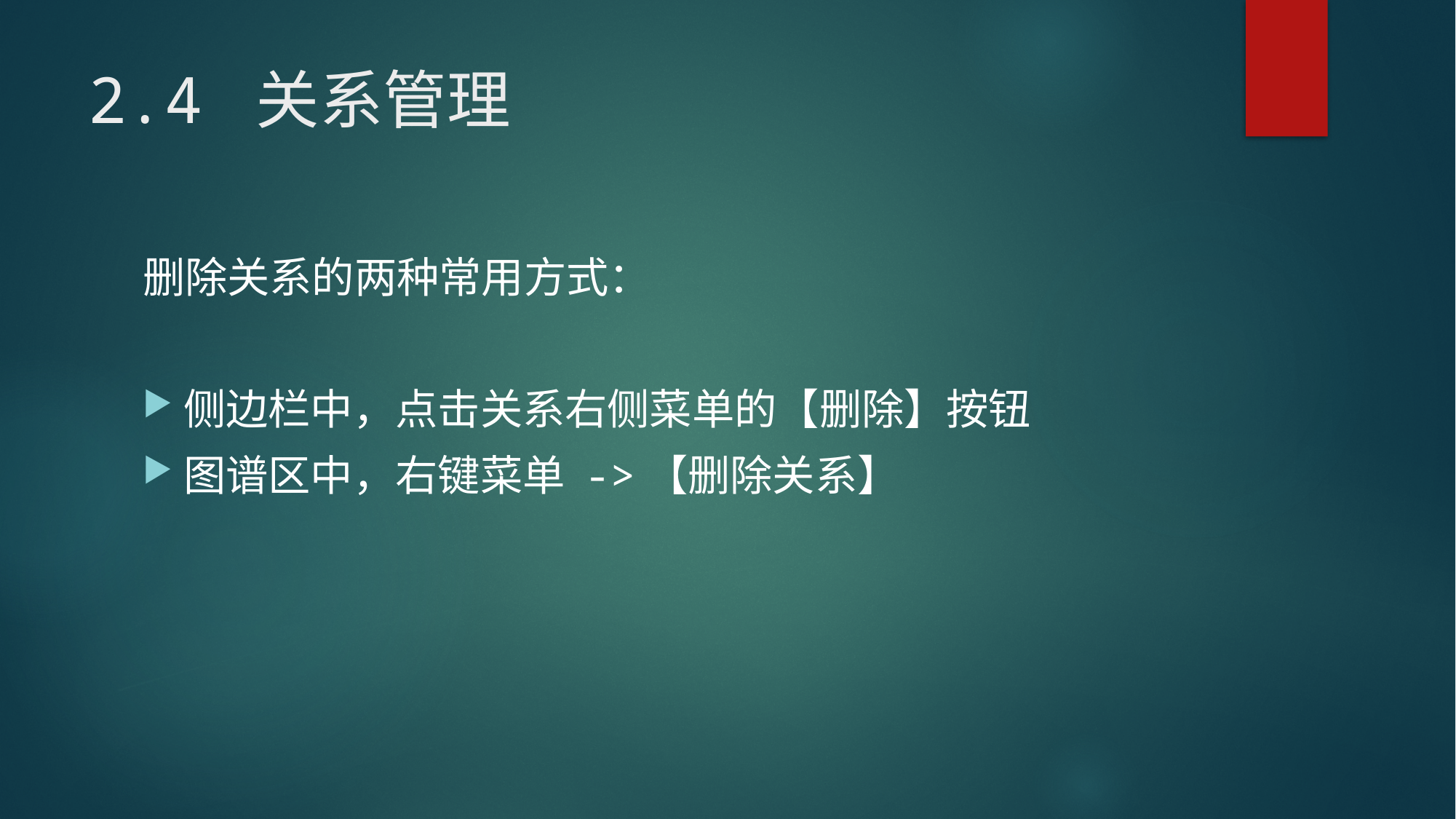

# 2.4 关系管理
删除关系的两种常用方式：

侧边栏中，点击关系右侧菜单的【删除】按钮
图谱区中，右键菜单 ->【删除关系】